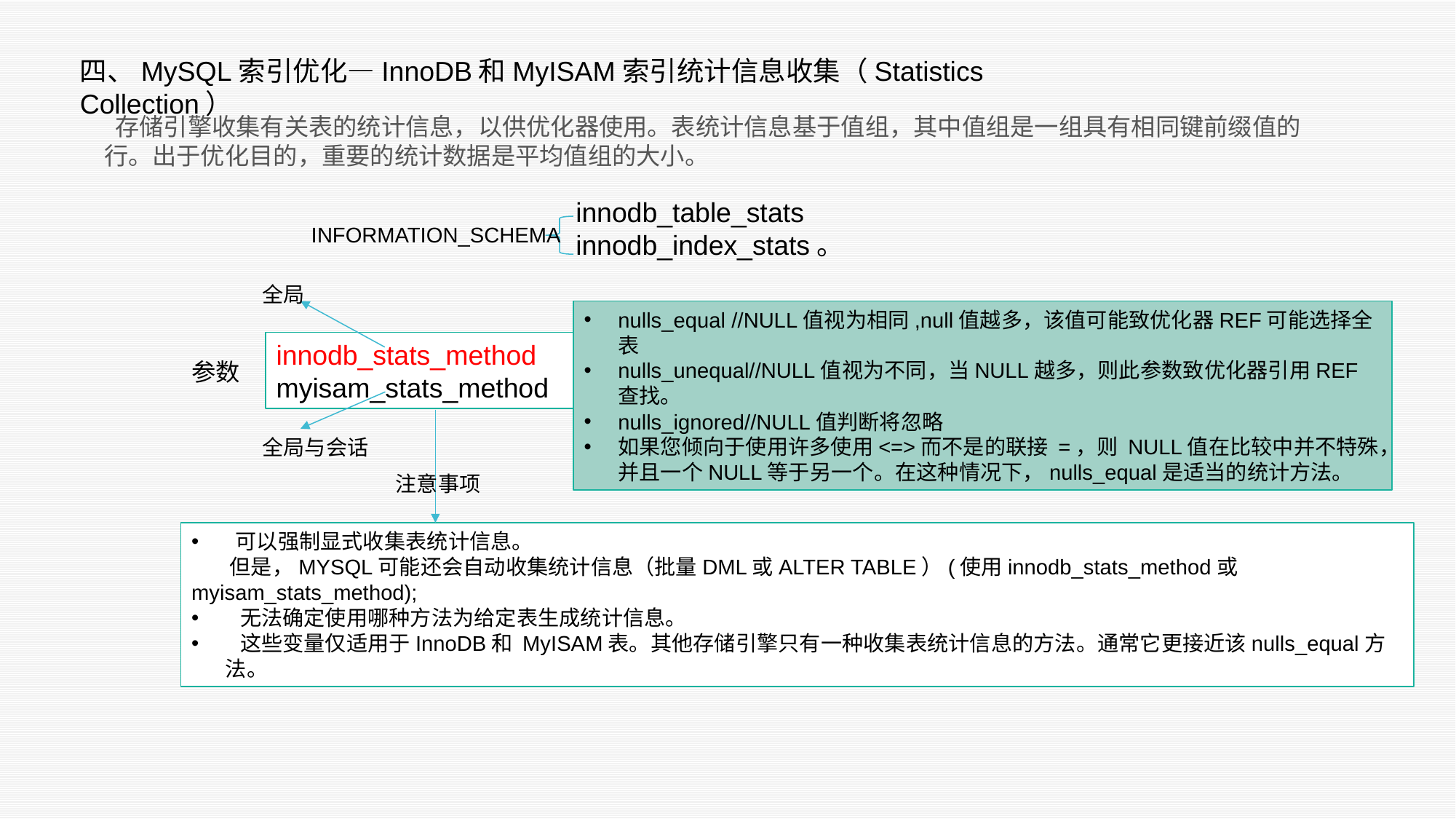

四、MySQL索引优化—InnoDB和MyISAM索引统计信息收集（Statistics Collection）
 存储引擎收集有关表的统计信息，以供优化器使用。表统计信息基于值组，其中值组是一组具有相同键前缀值的行。出于优化目的，重要的统计数据是平均值组的大小。
innodb_table_stats
innodb_index_stats。
INFORMATION_SCHEMA

全局
nulls_equal //NULL值视为相同,null值越多，该值可能致优化器REF可能选择全表
nulls_unequal//NULL值视为不同，当NULL越多，则此参数致优化器引用REF查找。
nulls_ignored//NULL值判断将忽略
如果您倾向于使用许多使用<=>而不是的联接 =，则 NULL值在比较中并不特殊，并且一个NULL等于另一个。在这种情况下，nulls_equal是适当的统计方法。
innodb_stats_method
myisam_stats_method
参数
全局与会话
注意事项
 可以强制显式收集表统计信息。
       但是，MYSQL可能还会自动收集统计信息（批量DML或ALTER TABLE）(使用innodb_stats_method或myisam_stats_method);
  无法确定使用哪种方法为给定表生成统计信息。
  这些变量仅适用于InnoDB和 MyISAM表。其他存储引擎只有一种收集表统计信息的方法。通常它更接近该nulls_equal方法。